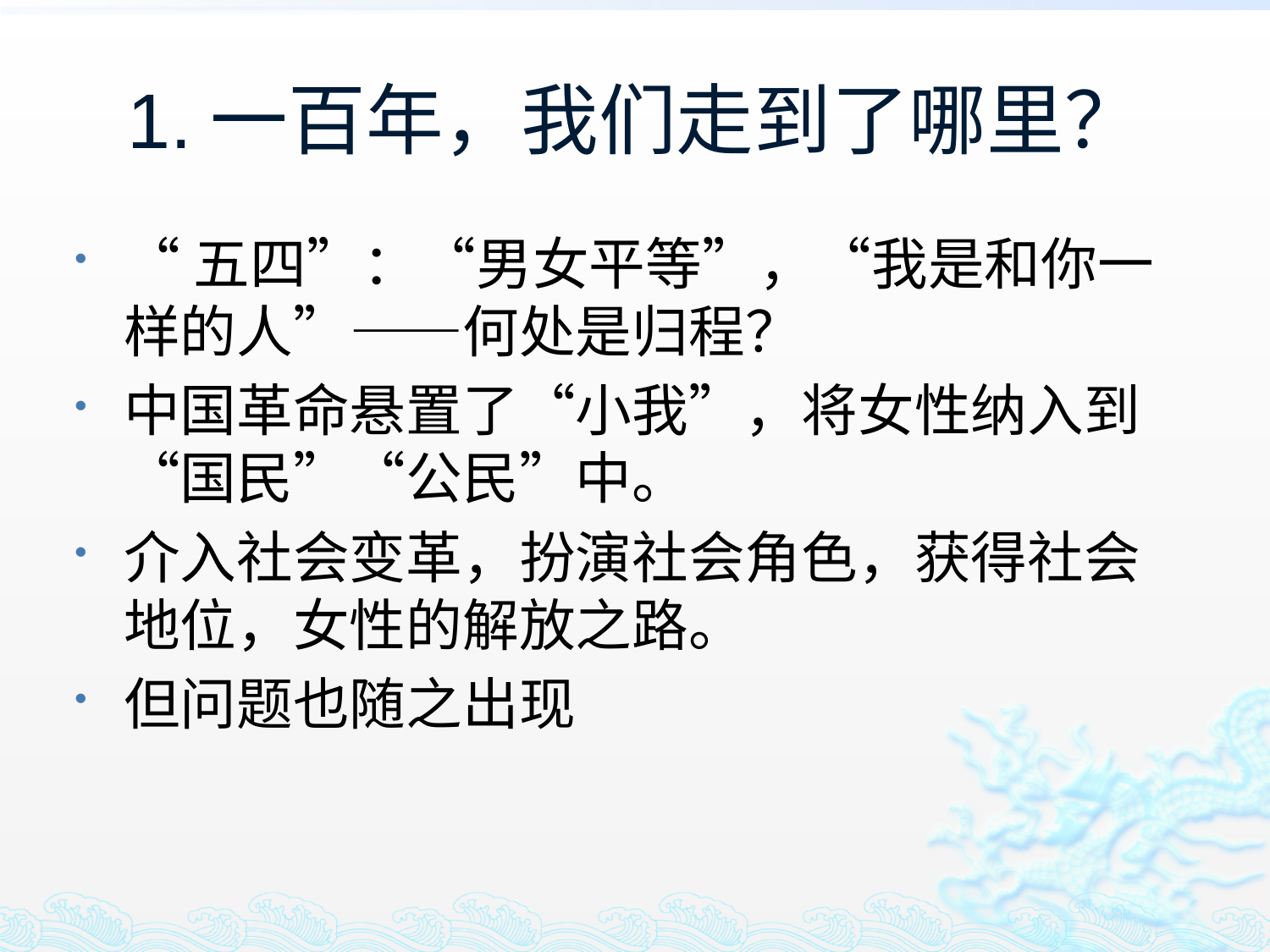

# 1.一百年，我们走到了哪里？
“五四”：“男女平等”，“我是和你一样的人”——何处是归程？
中国革命悬置了“小我”，将女性纳入到“国民”“公民”中。
介入社会变革，扮演社会角色，获得社会地位，女性的解放之路。
但问题也随之出现